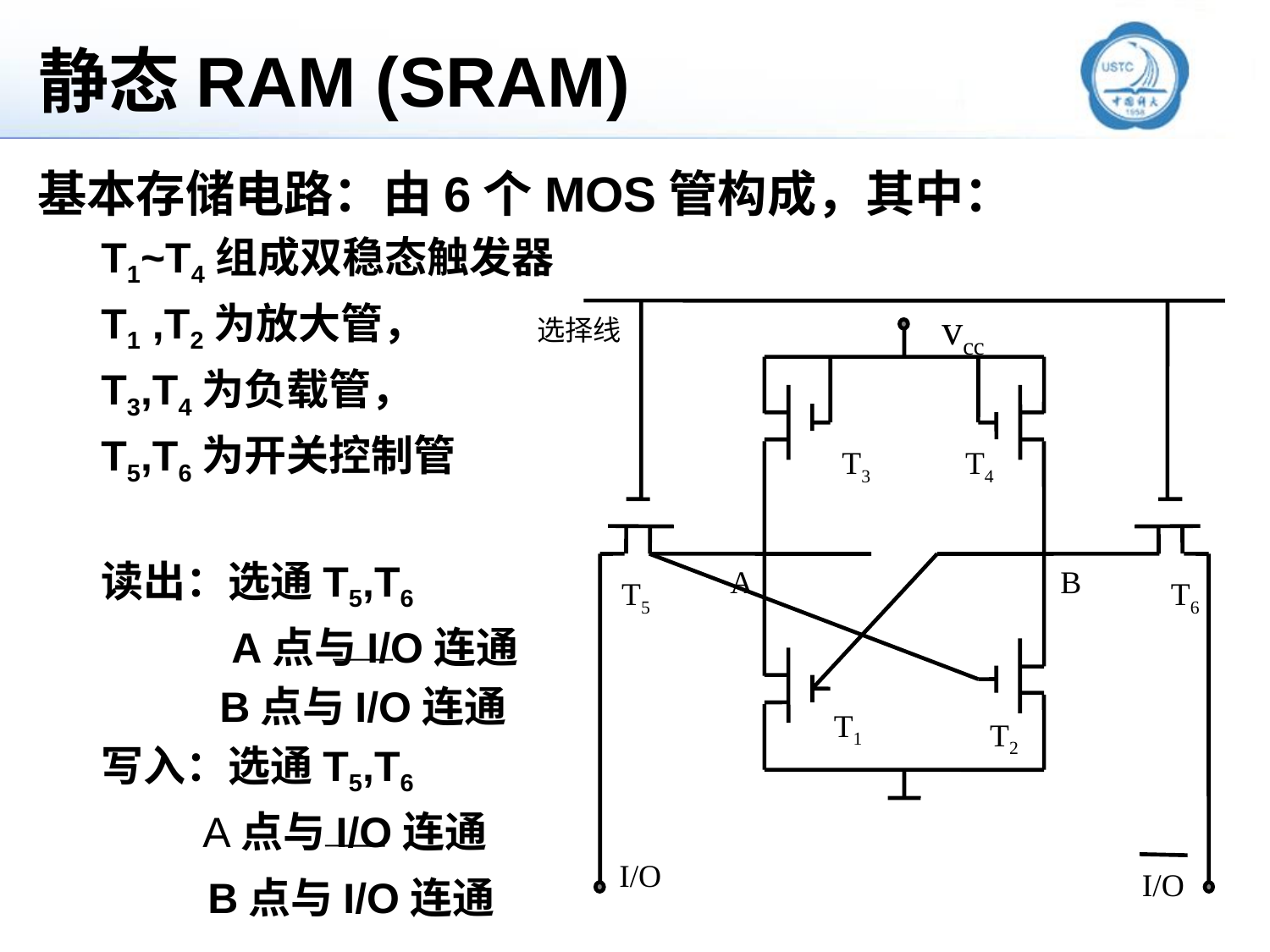

# 静态RAM (SRAM)
基本存储电路：由6个MOS管构成，其中：
T1~T4组成双稳态触发器
T1 ,T2为放大管，
T3,T4为负载管，
T5,T6为开关控制管

读出：选通T5,T6
           A点与I/O连通
          B点与I/O连通
写入：选通T5,T6
               A点与I/O连通
         B点与I/O连通
vcc

选择线

T3
T4

A
B
T5
T6

T1

T2

I/O

I/O